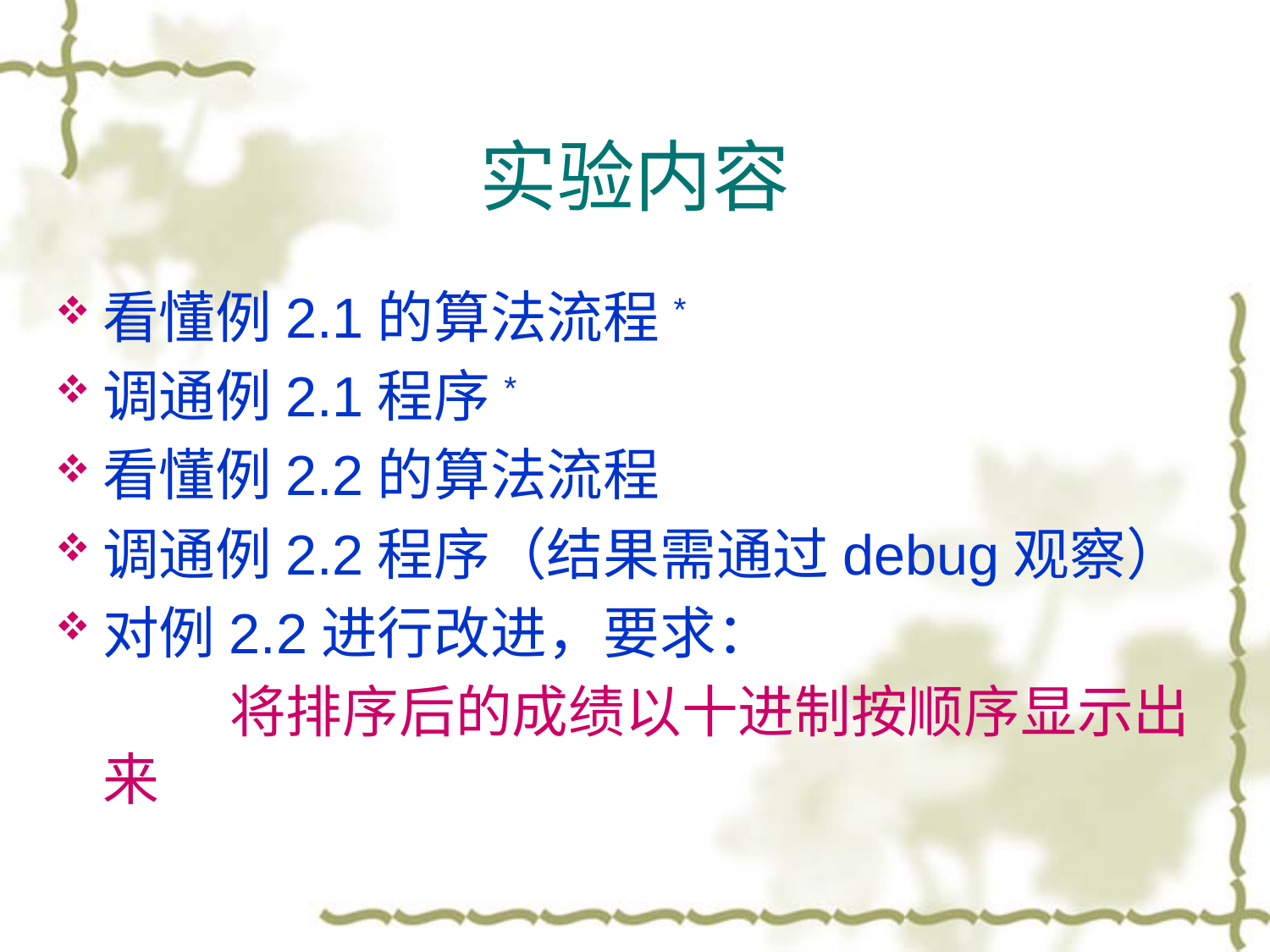

# 实验内容
看懂例2.1的算法流程*
调通例2.1程序*
看懂例2.2的算法流程
调通例2.2程序（结果需通过debug观察）
对例2.2进行改进，要求：
		将排序后的成绩以十进制按顺序显示出来